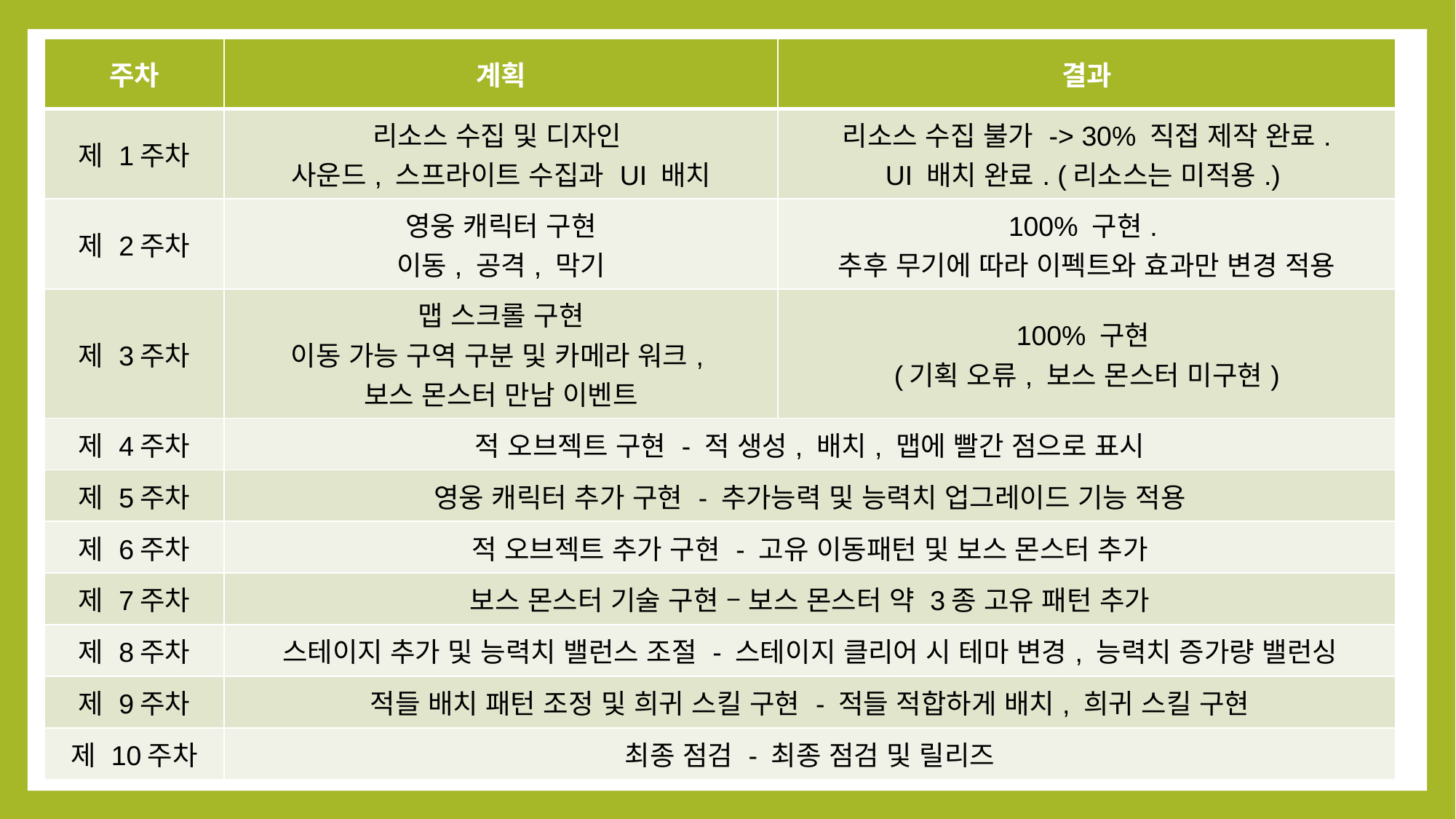

| 주차 | 계획 | 결과 |
| --- | --- | --- |
| 제 1주차 | 리소스 수집 및 디자인 사운드, 스프라이트 수집과 UI 배치 | 리소스 수집 불가 -> 30% 직접 제작 완료. UI 배치 완료. (리소스는 미적용.) |
| 제 2주차 | 영웅 캐릭터 구현 이동, 공격, 막기 | 100% 구현. 추후 무기에 따라 이펙트와 효과만 변경 적용 |
| 제 3주차 | 맵 스크롤 구현 이동 가능 구역 구분 및 카메라 워크, 보스 몬스터 만남 이벤트 | 100% 구현 (기획 오류, 보스 몬스터 미구현) |
| 제 4주차 | 적 오브젝트 구현 - 적 생성, 배치, 맵에 빨간 점으로 표시 |  |
| 제 5주차 | 영웅 캐릭터 추가 구현 - 추가능력 및 능력치 업그레이드 기능 적용 |  |
| 제 6주차 | 적 오브젝트 추가 구현 - 고유 이동패턴 및 보스 몬스터 추가 |  |
| 제 7주차 | 보스 몬스터 기술 구현 – 보스 몬스터 약 3종 고유 패턴 추가 |  |
| 제 8주차 | 스테이지 추가 및 능력치 밸런스 조절 - 스테이지 클리어 시 테마 변경, 능력치 증가량 밸런싱 |  |
| 제 9주차 | 적들 배치 패턴 조정 및 희귀 스킬 구현 - 적들 적합하게 배치, 희귀 스킬 구현 |  |
| 제 10주차 | 최종 점검 - 최종 점검 및 릴리즈 |  |